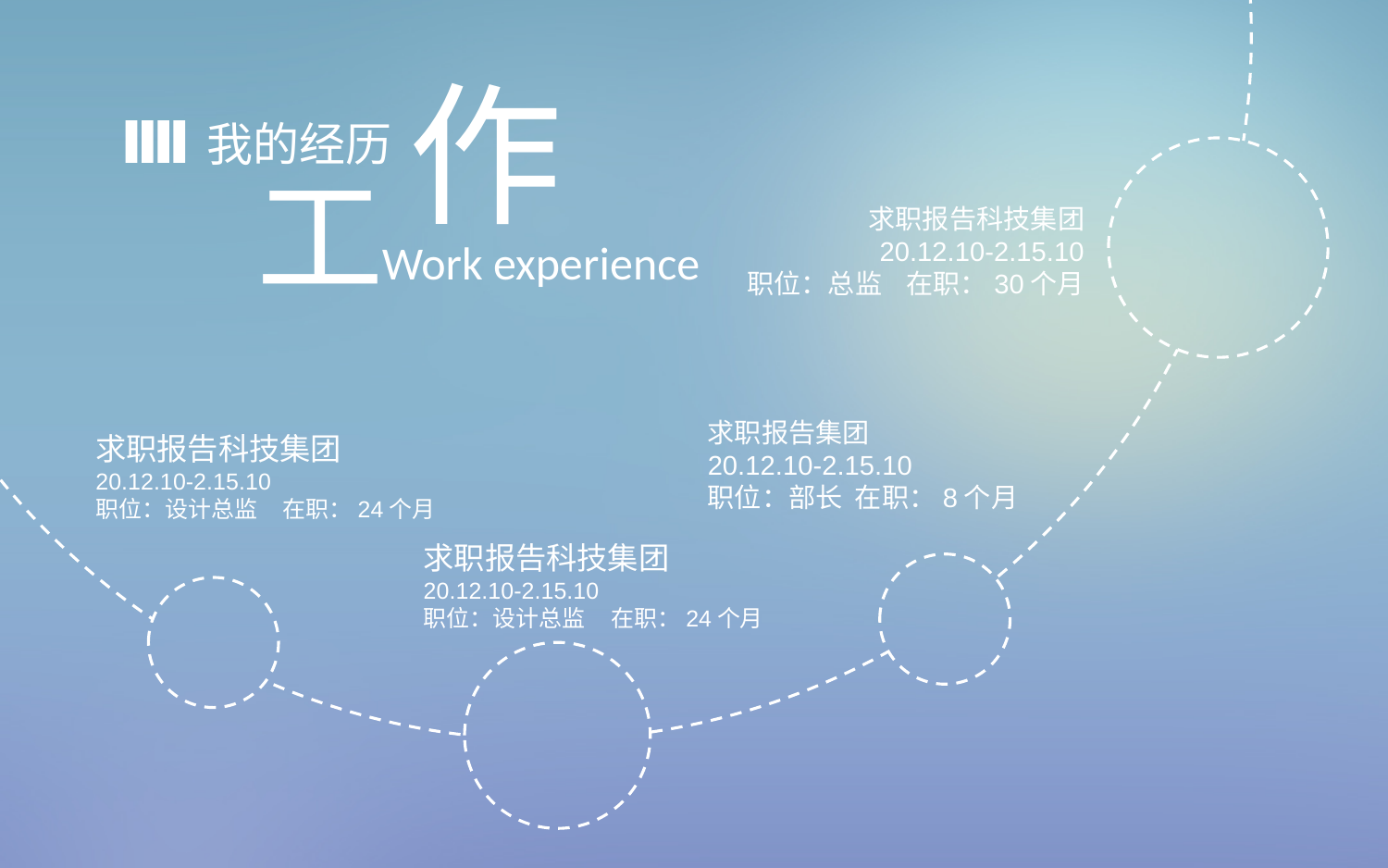

作
我的经历

工
求职报告科技集团
20.12.10-2.15.10
职位：总监    在职：30个月
Work experience
求职报告集团
20.12.10-2.15.10
职位：部长  在职：8个月

求职报告科技集团
20.12.10-2.15.10
职位：设计总监     在职：24个月
求职报告科技集团
20.12.10-2.15.10
职位：设计总监     在职：24个月